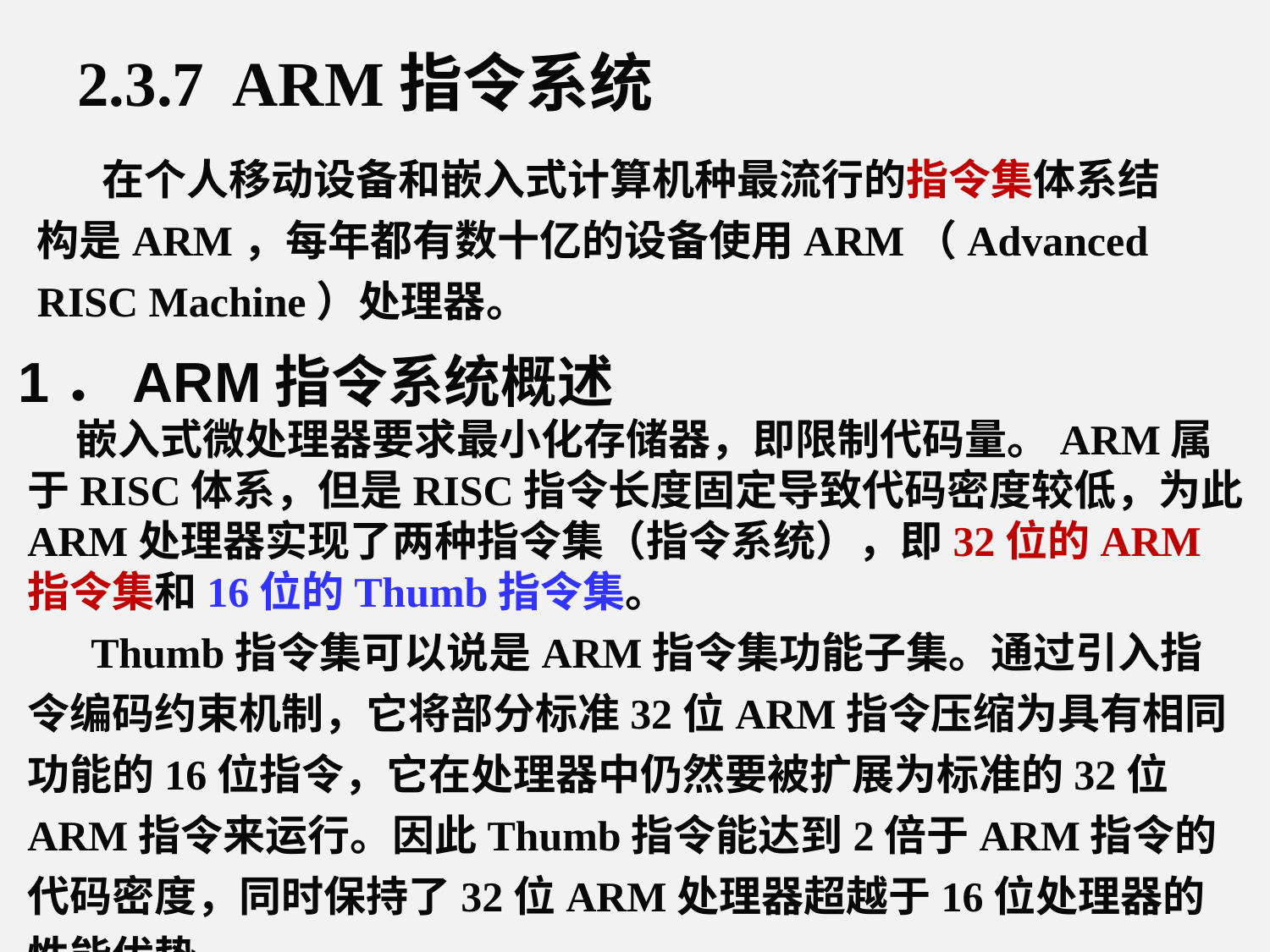

2.3.7  ARM指令系统
       在个人移动设备和嵌入式计算机种最流行的指令集体系结构是ARM，每年都有数十亿的设备使用ARM（Advanced RISC Machine）处理器。
1．ARM指令系统概述
     嵌入式微处理器要求最小化存储器，即限制代码量。ARM属于RISC体系，但是RISC指令长度固定导致代码密度较低，为此ARM处理器实现了两种指令集（指令系统），即32位的ARM指令集和16位的Thumb指令集。      Thumb指令集可以说是ARM指令集功能子集。通过引入指令编码约束机制，它将部分标准32位ARM指令压缩为具有相同功能的16位指令，它在处理器中仍然要被扩展为标准的32位ARM指令来运行。因此Thumb指令能达到2倍于ARM指令的代码密度，同时保持了32位ARM处理器超越于16位处理器的性能优势。